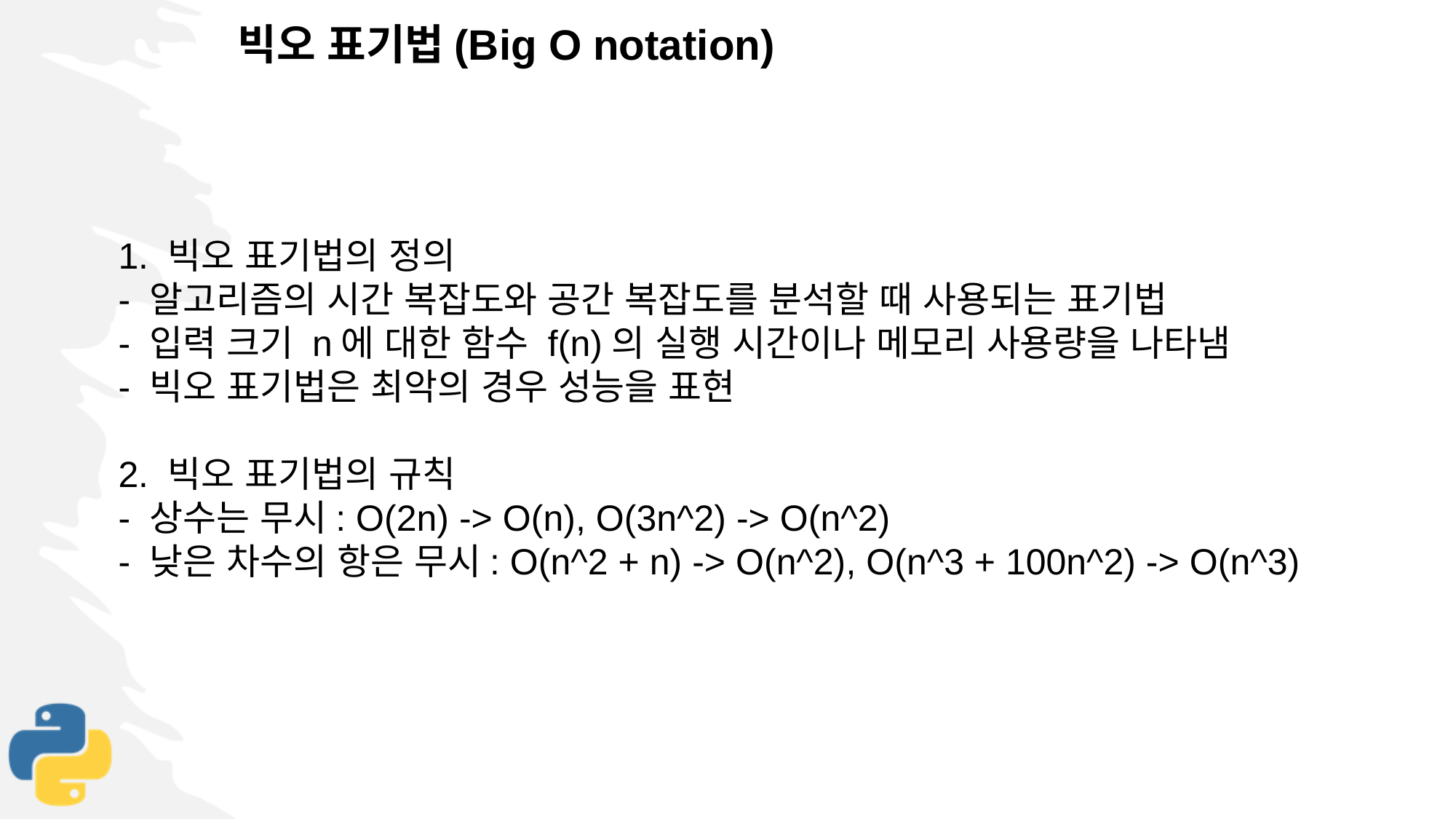

빅오 표기법(Big O notation)

1. 빅오 표기법의 정의
- 알고리즘의 시간 복잡도와 공간 복잡도를 분석할 때 사용되는 표기법
- 입력 크기 n에 대한 함수 f(n)의 실행 시간이나 메모리 사용량을 나타냄
- 빅오 표기법은 최악의 경우 성능을 표현

2. 빅오 표기법의 규칙
- 상수는 무시: O(2n) -> O(n), O(3n^2) -> O(n^2)
- 낮은 차수의 항은 무시: O(n^2 + n) -> O(n^2), O(n^3 + 100n^2) -> O(n^3)